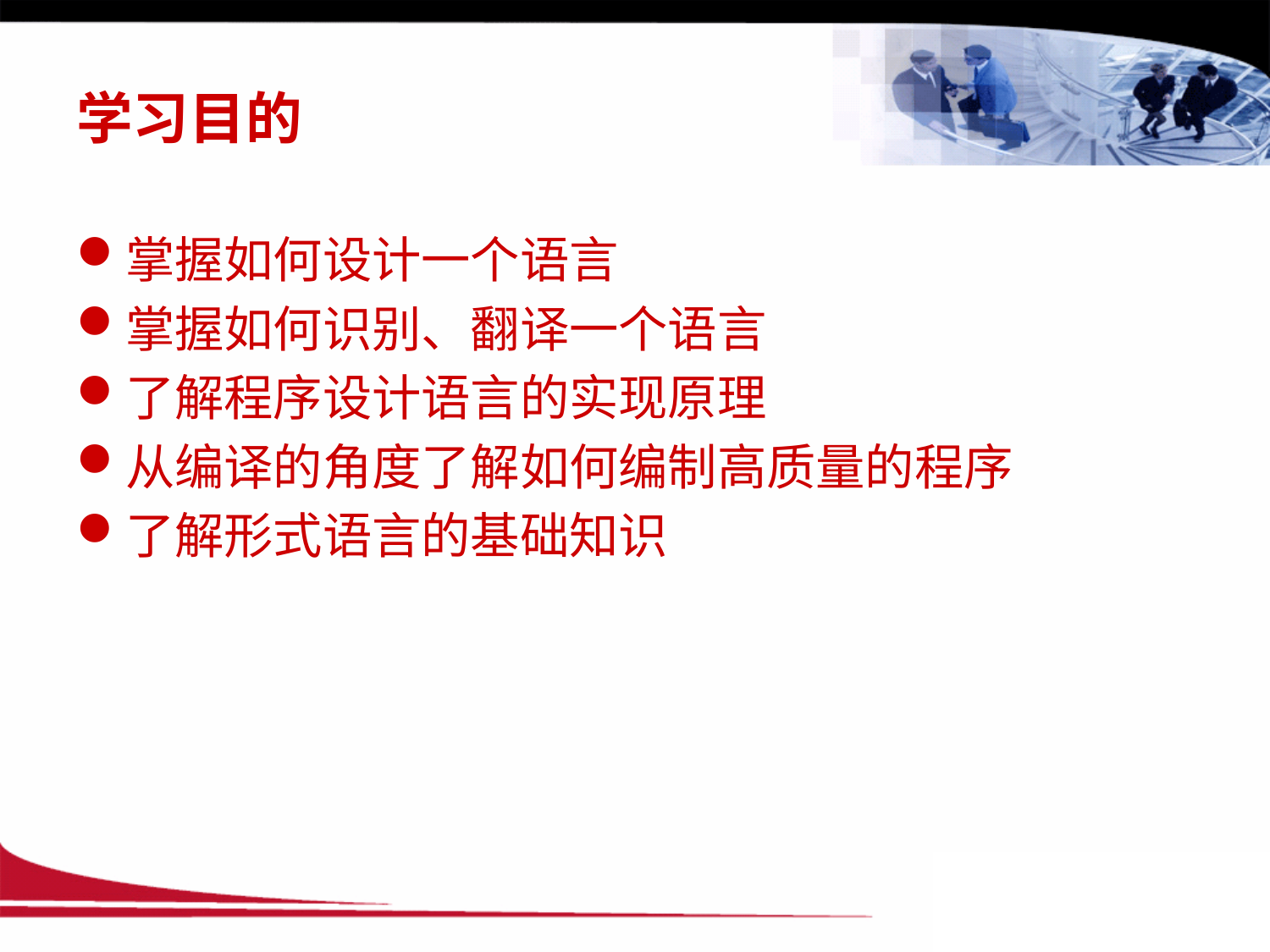

# 学习目的
掌握如何设计一个语言
掌握如何识别、翻译一个语言
了解程序设计语言的实现原理
从编译的角度了解如何编制高质量的程序
了解形式语言的基础知识